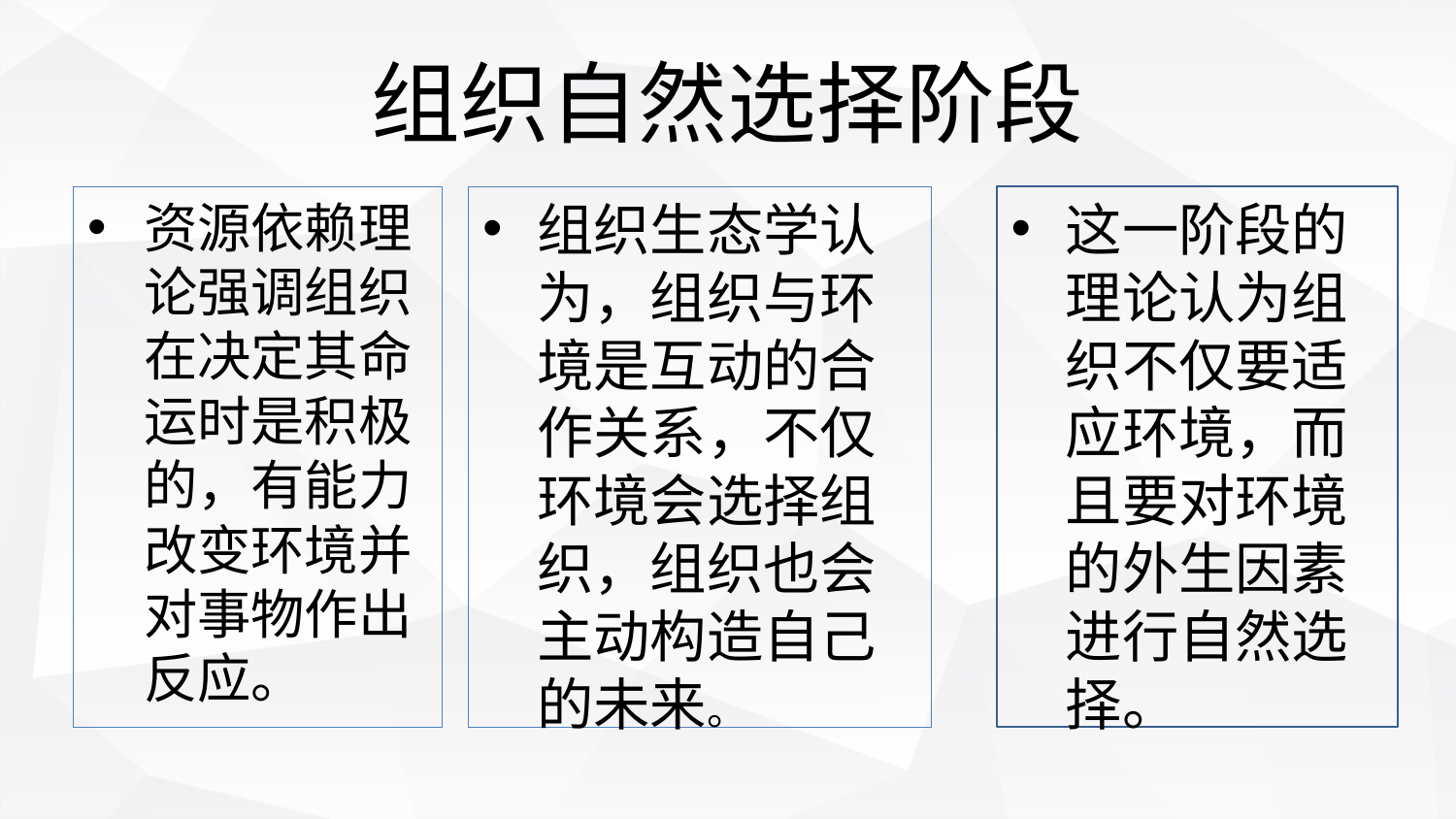

# 组织自然选择阶段
资源依赖理论强调组织在决定其命运时是积极的，有能力改变环境并对事物作出反应。
组织生态学认为，组织与环境是互动的合作关系，不仅环境会选择组织，组织也会主动构造自己的未来。

这一阶段的理论认为组织不仅要适应环境，而且要对环境的外生因素进行自然选择。